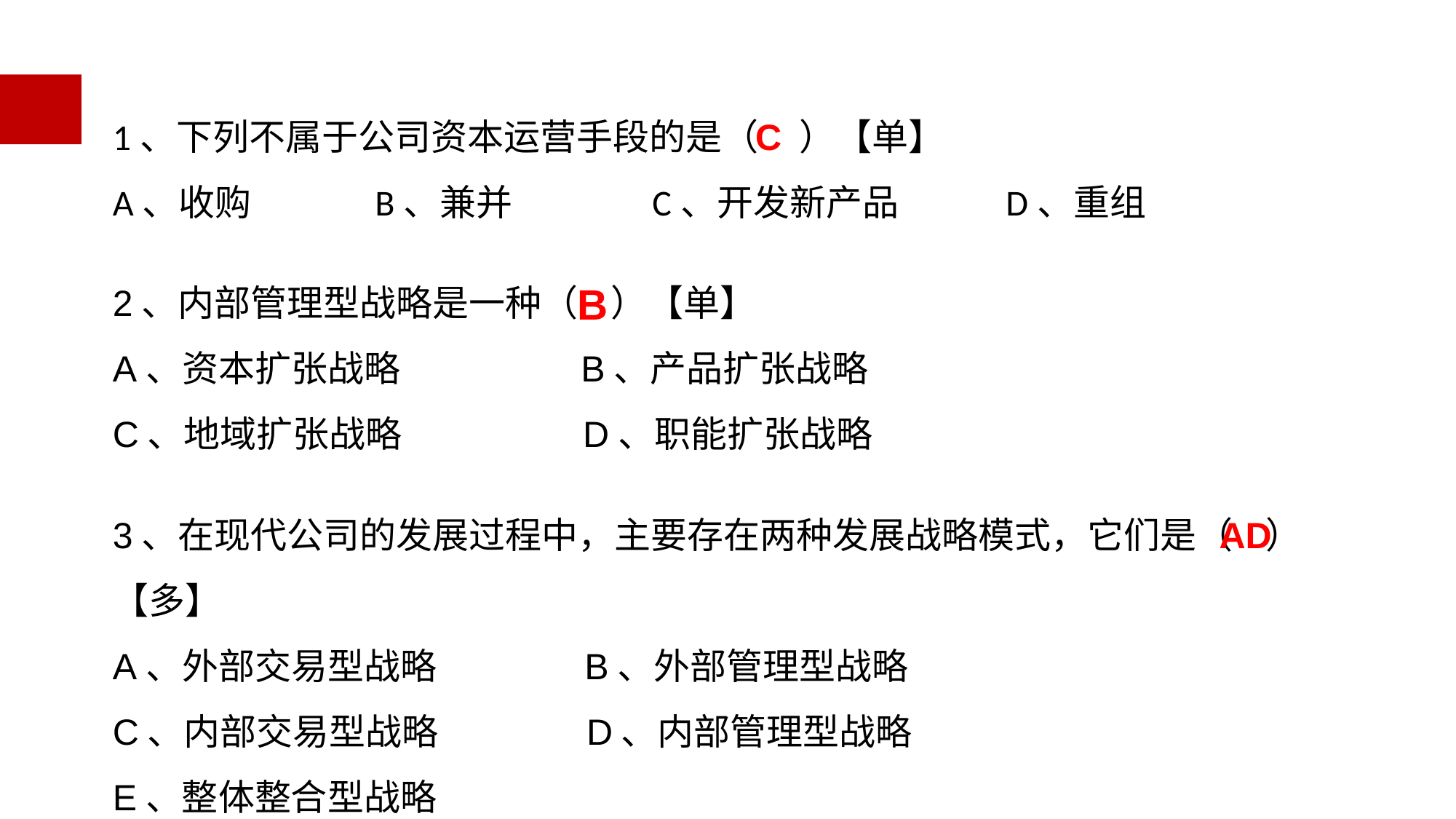

1、下列不属于公司资本运营手段的是（     ）【单】
A、收购              B、兼并                C、开发新产品            D、重组
C
B
2、内部管理型战略是一种（    ）【单】
A、资本扩张战略                     B、产品扩张战略
C、地域扩张战略                     D、职能扩张战略
3、在现代公司的发展过程中，主要存在两种发展战略模式，它们是（    ）【多】
A、外部交易型战略                 B、外部管理型战略
C、内部交易型战略                 D、内部管理型战略
E、整体整合型战略
AD